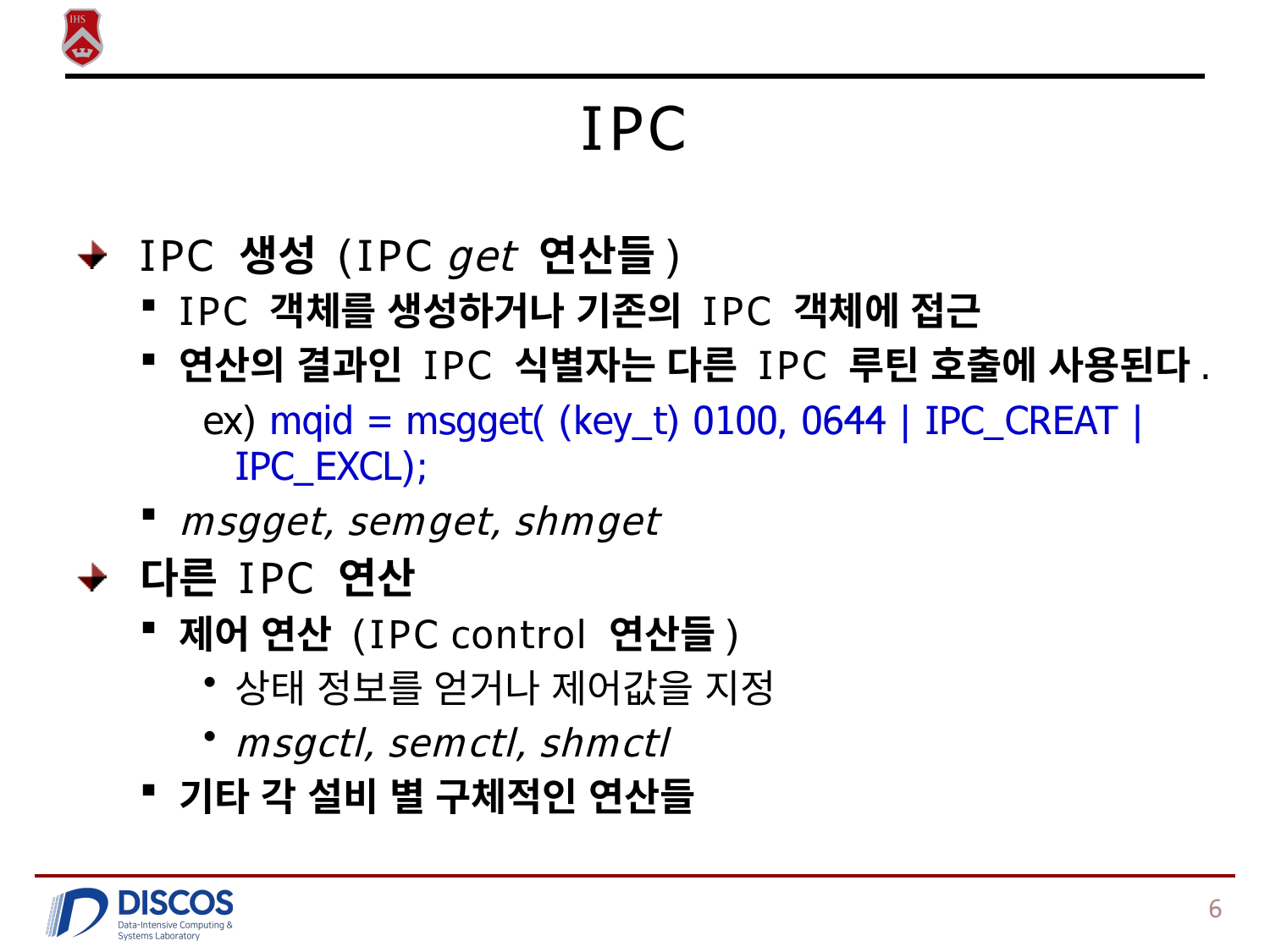

# IPC
IPC 생성 (IPC get 연산들)
IPC 객체를 생성하거나 기존의 IPC 객체에 접근
연산의 결과인 IPC 식별자는 다른 IPC 루틴 호출에 사용된다.
ex) mqid = msgget( (key_t) 0100, 0644 | IPC_CREAT | IPC_EXCL);
msgget, semget, shmget
다른 IPC 연산
제어 연산 (IPC control 연산들)
상태 정보를 얻거나 제어값을 지정
msgctl, semctl, shmctl
기타 각 설비 별 구체적인 연산들
6